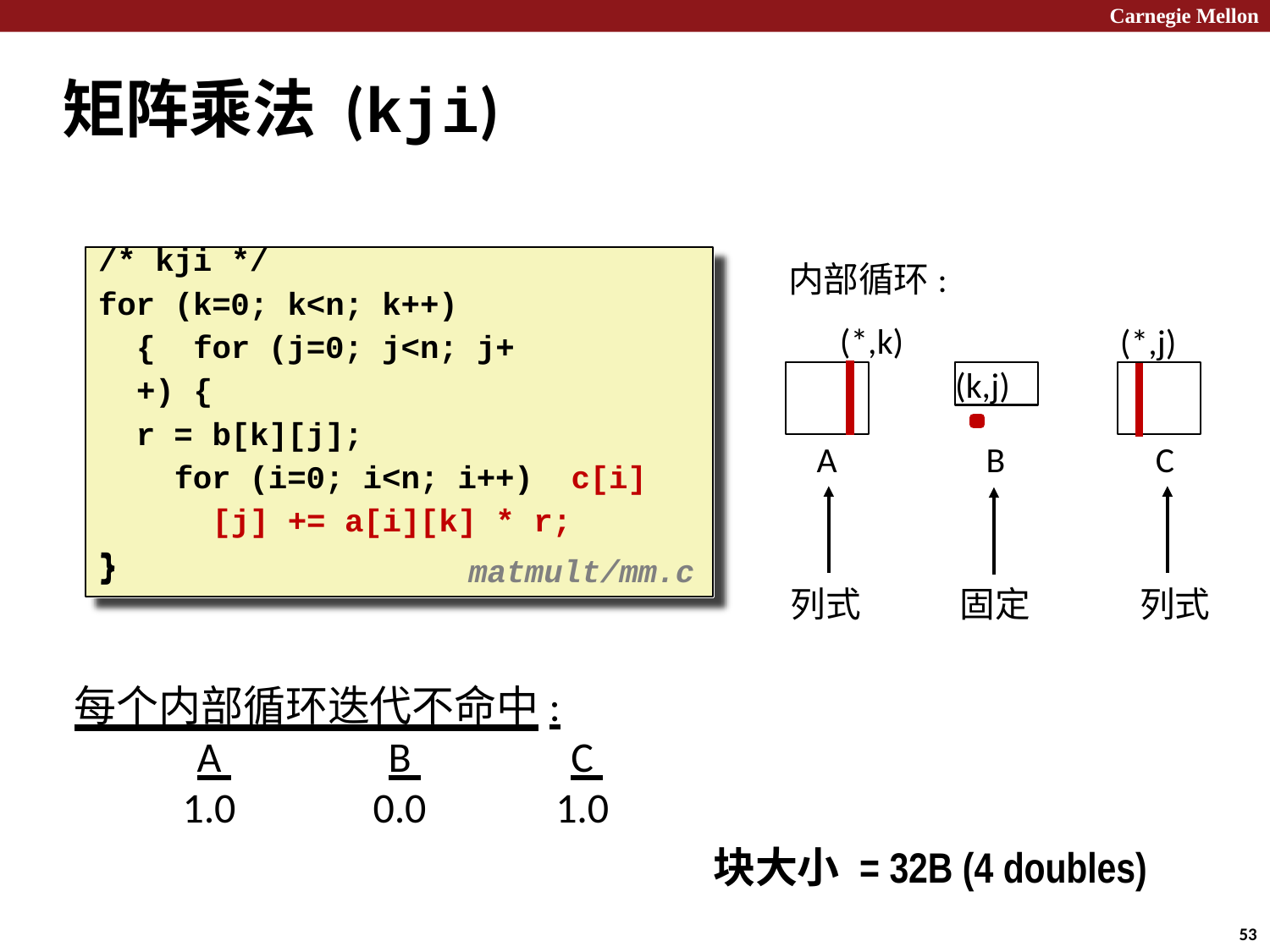

Carnegie Mellon
# 矩阵乘法 (kji)

内部循环:  (*,k)
/* kji */
for (k=0; k<n; k++) {  for (j=0; j<n; j++) {
r = b[k][j];
for (i=0; i<n; i++)  c[i][j] += a[i][k] * r;
}

(*,j)

(k,j)

A
B
C

}
matmult/mm.c
固定
列式
列式
每个内部循环迭代不命中:
A  1.0
B  0.0
C  1.0
块大小 = 32B (4 doubles)
53